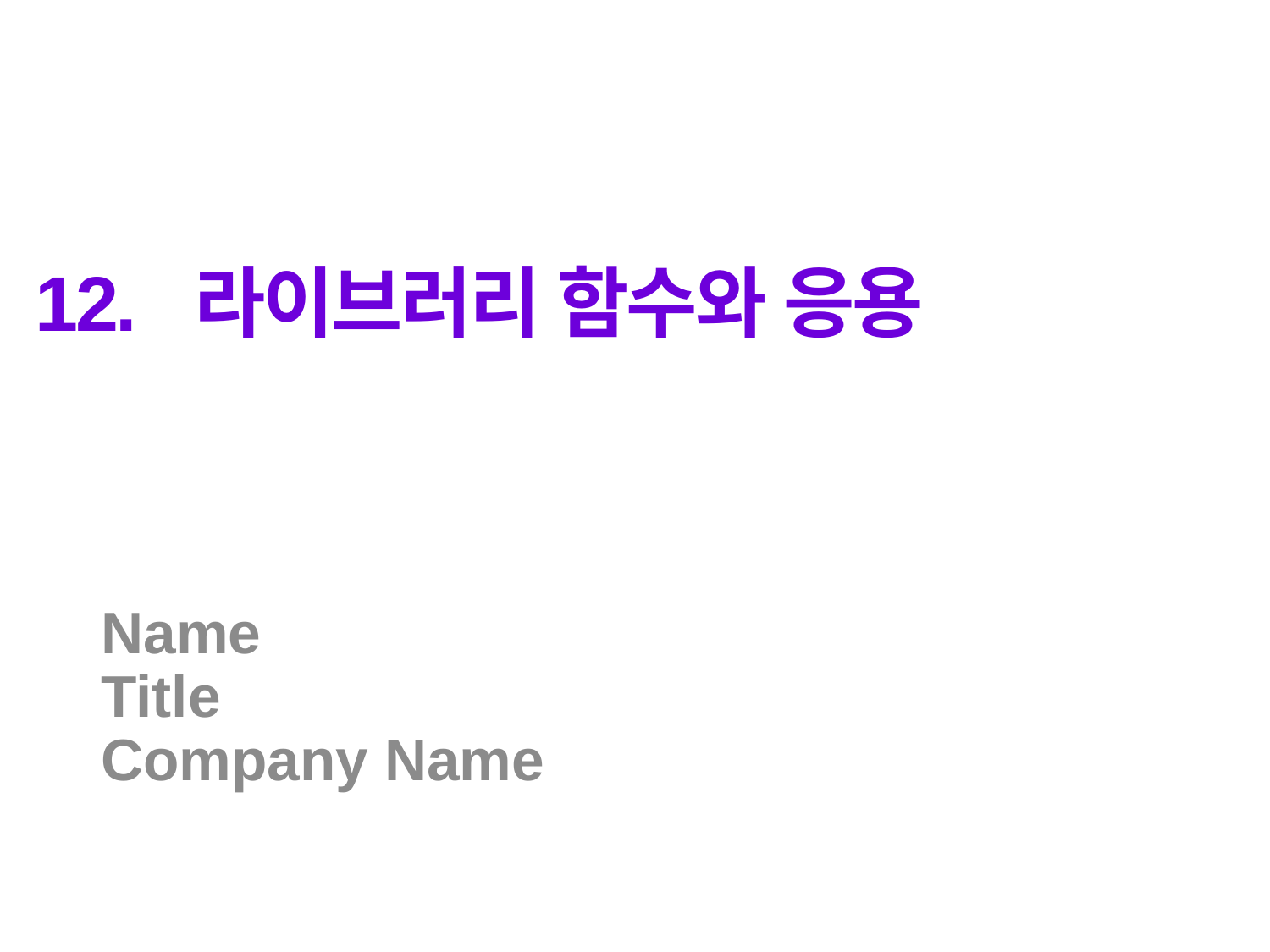

# 12.  라이브러리 함수와 응용
Name
Title
Company Name